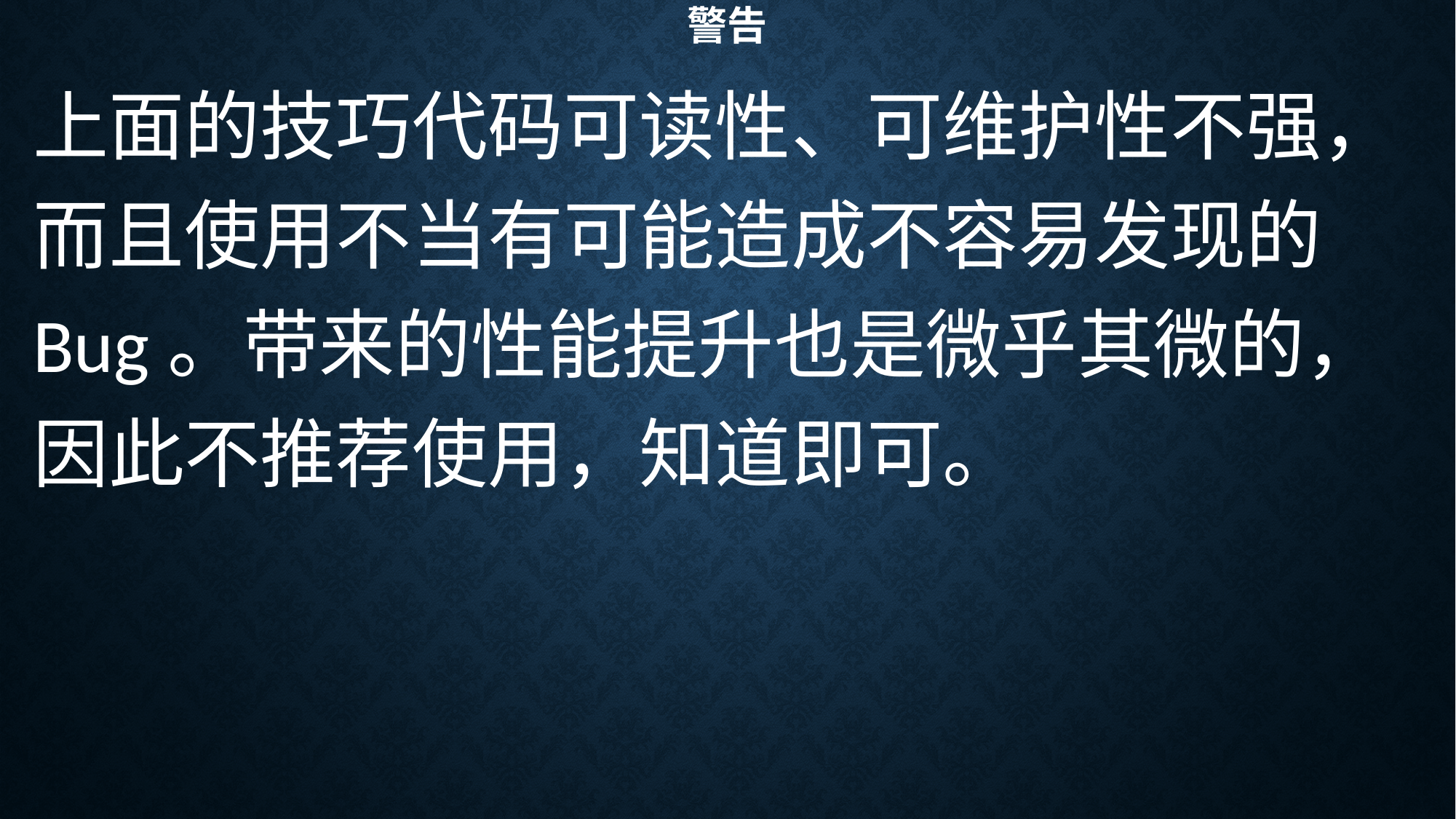

# 警告
上面的技巧代码可读性、可维护性不强，而且使用不当有可能造成不容易发现的Bug。带来的性能提升也是微乎其微的，因此不推荐使用，知道即可。